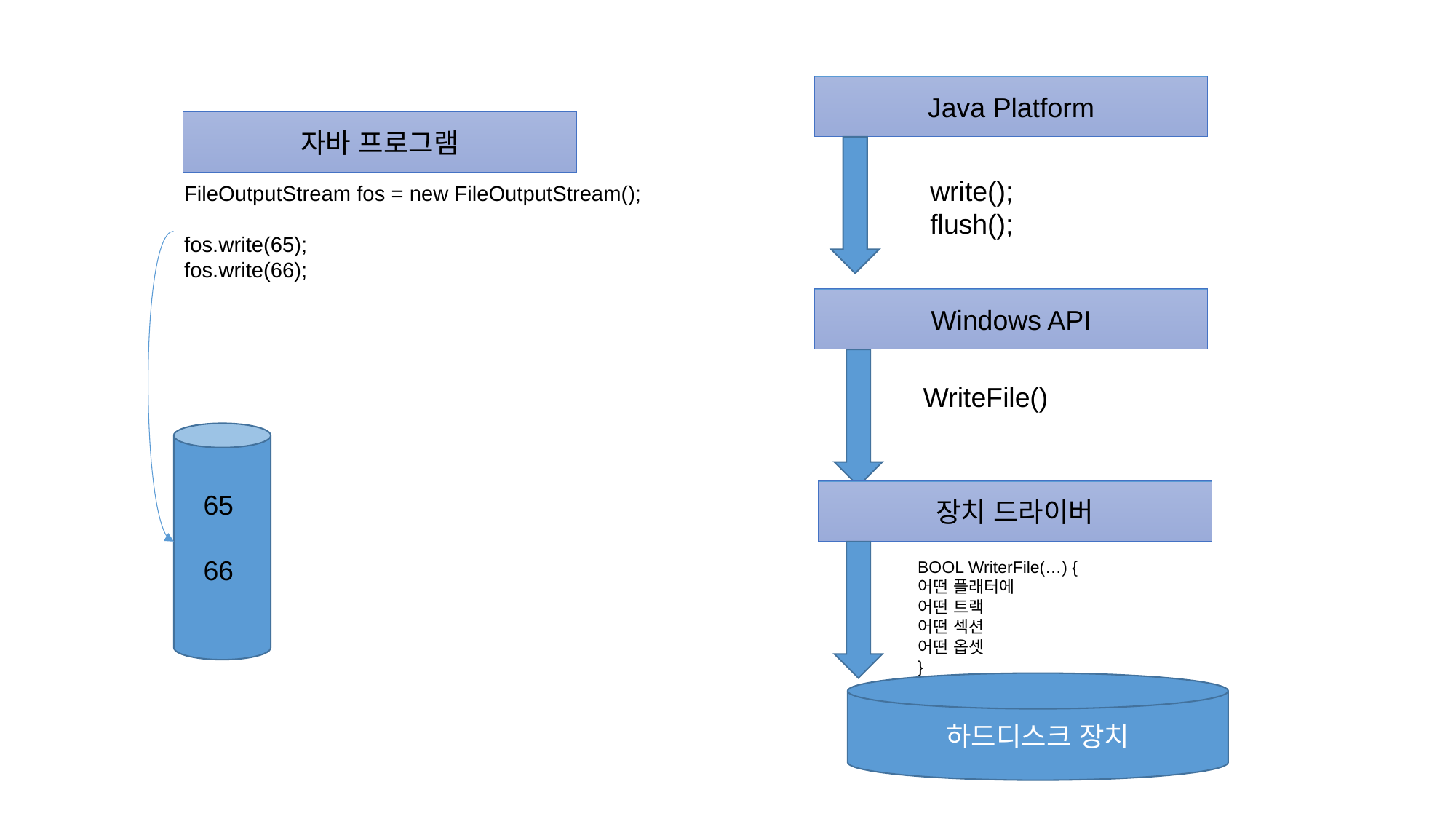

Java Platform
자바 프로그램

write();
flush();
FileOutputStream fos = new FileOutputStream();

fos.write(65);
fos.write(66);
Windows API

WriteFile()

장치 드라이버
65

66
BOOL WriterFile(…) {
어떤 플래터에
어떤 트랙
어떤 섹션
어떤 옵셋
}
하드디스크 장치